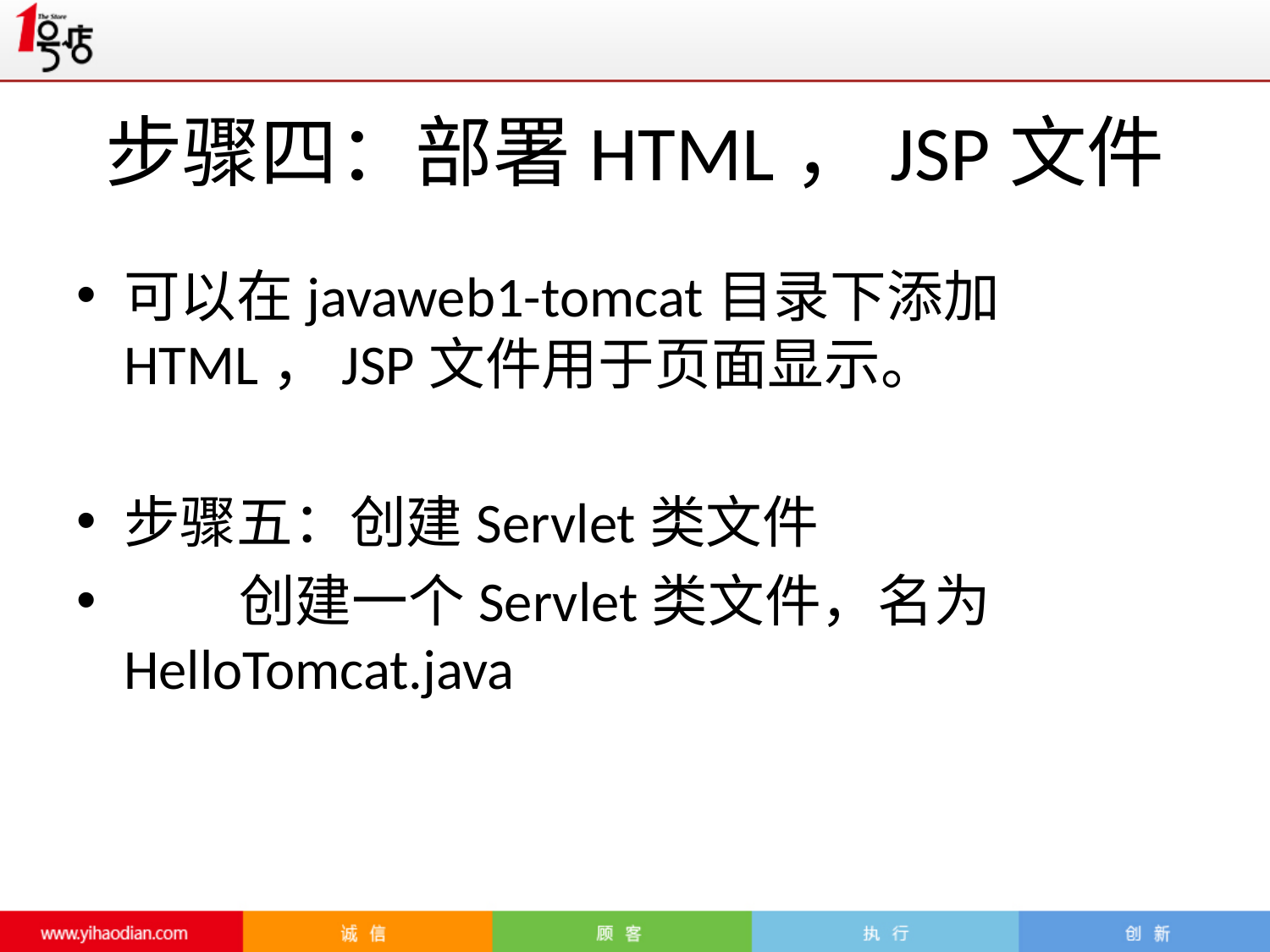

步骤四：部署HTML，JSP文件
可以在javaweb1-tomcat目录下添加HTML，JSP文件用于页面显示。

步骤五：创建Servlet类文件
        创建一个Servlet类文件，名为HelloTomcat.java